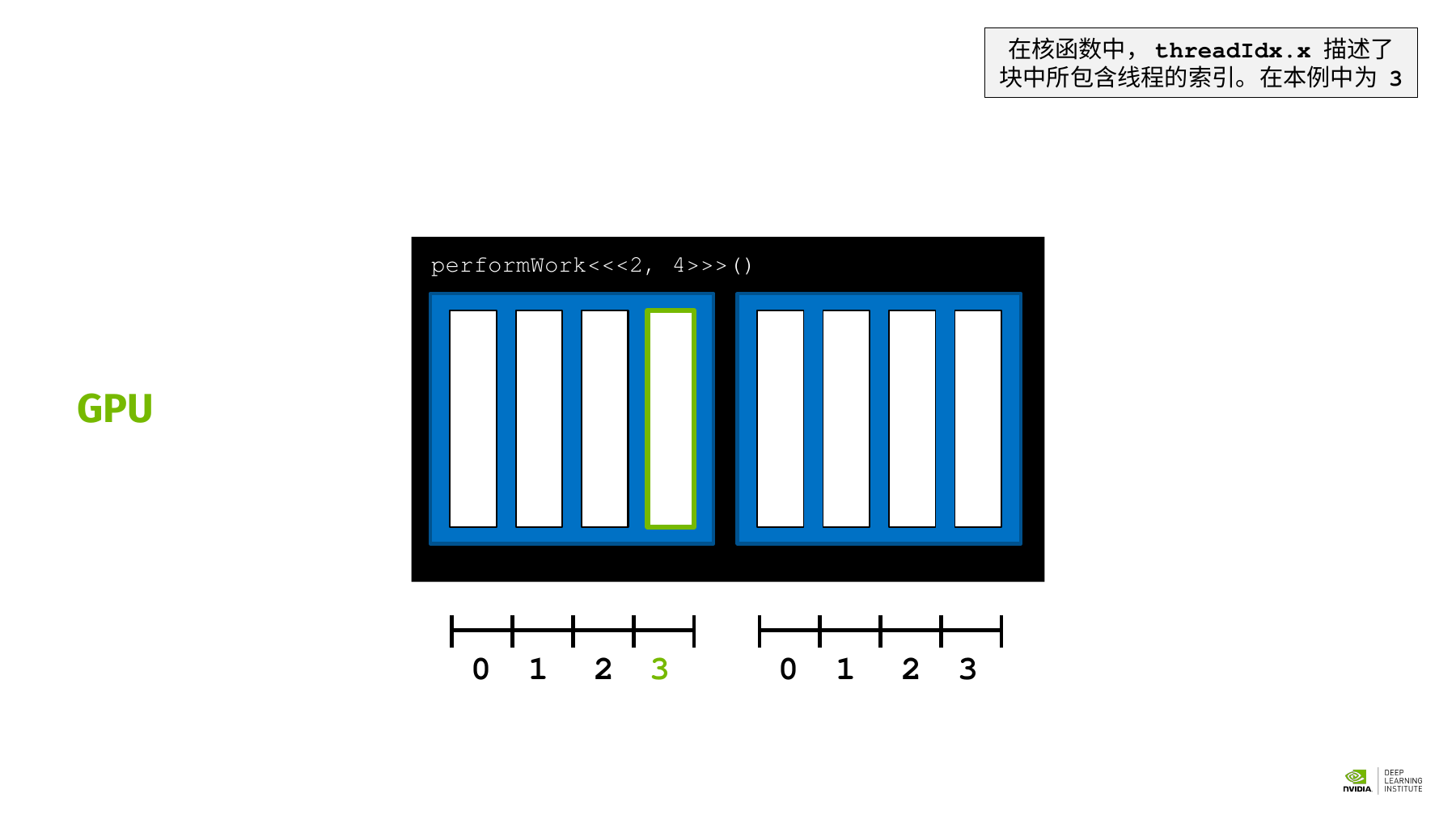

在核函数中，threadIdx.x 描述了块中所包含线程的索引。在本例中为 3

performWork<<<2, 4>>>()

GPU
0
1
2
3
0
1
2
3